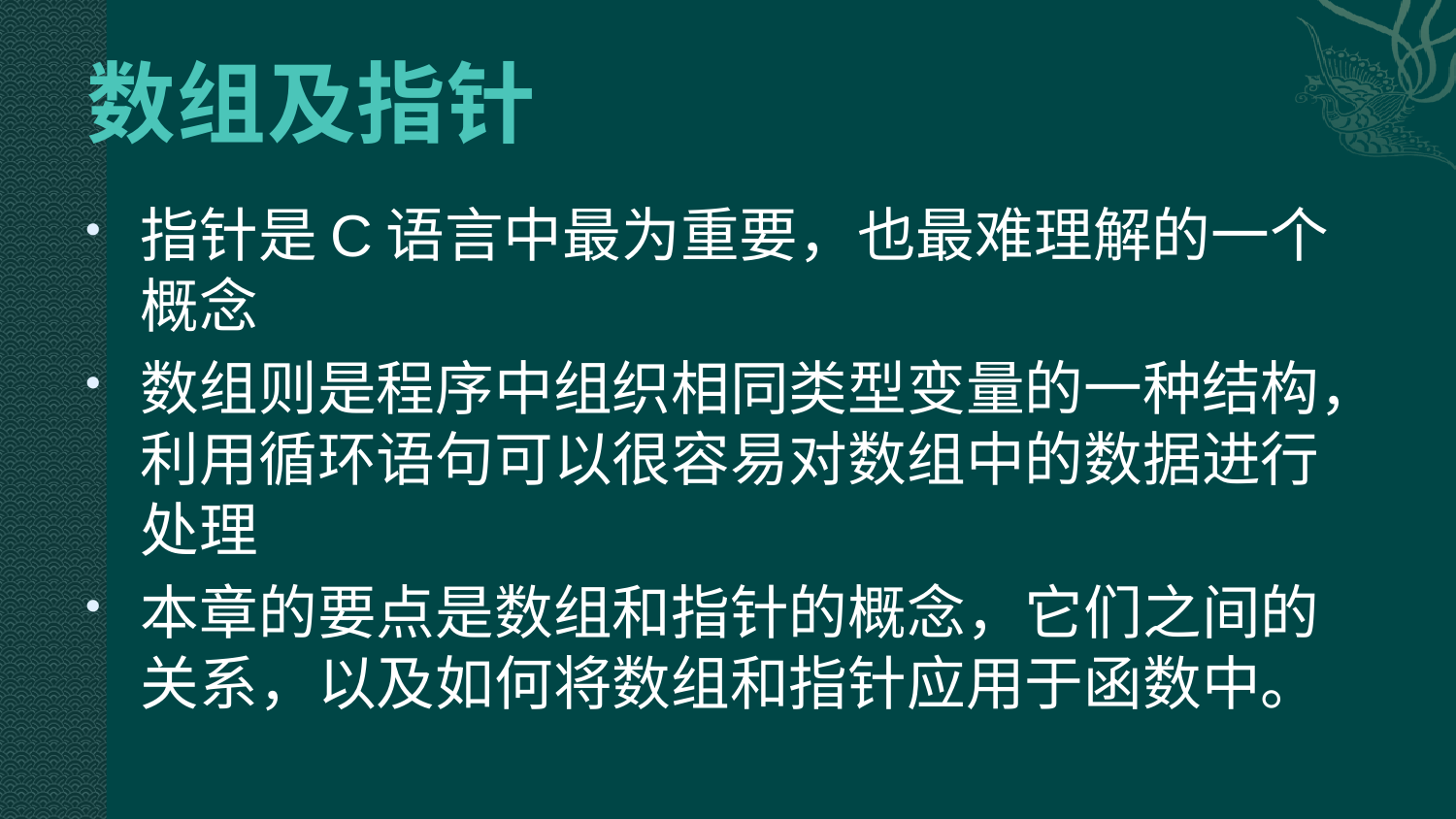

# 数组及指针
指针是C语言中最为重要，也最难理解的一个概念
数组则是程序中组织相同类型变量的一种结构，利用循环语句可以很容易对数组中的数据进行处理
本章的要点是数组和指针的概念，它们之间的关系，以及如何将数组和指针应用于函数中。